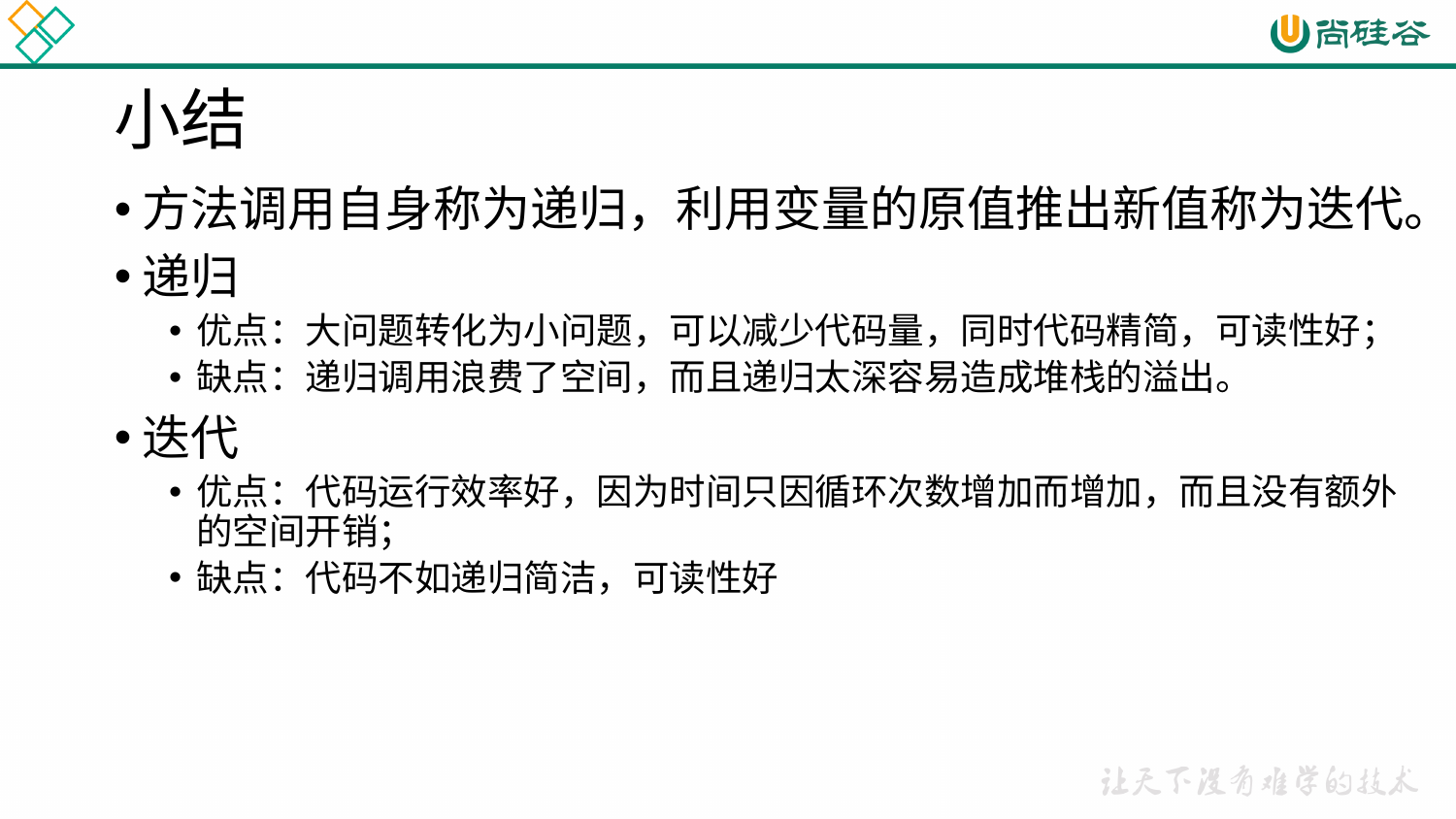

# 小结
方法调用自身称为递归，利用变量的原值推出新值称为迭代。
递归
优点：大问题转化为小问题，可以减少代码量，同时代码精简，可读性好；
缺点：递归调用浪费了空间，而且递归太深容易造成堆栈的溢出。
迭代
优点：代码运行效率好，因为时间只因循环次数增加而增加，而且没有额外的空间开销；
缺点：代码不如递归简洁，可读性好